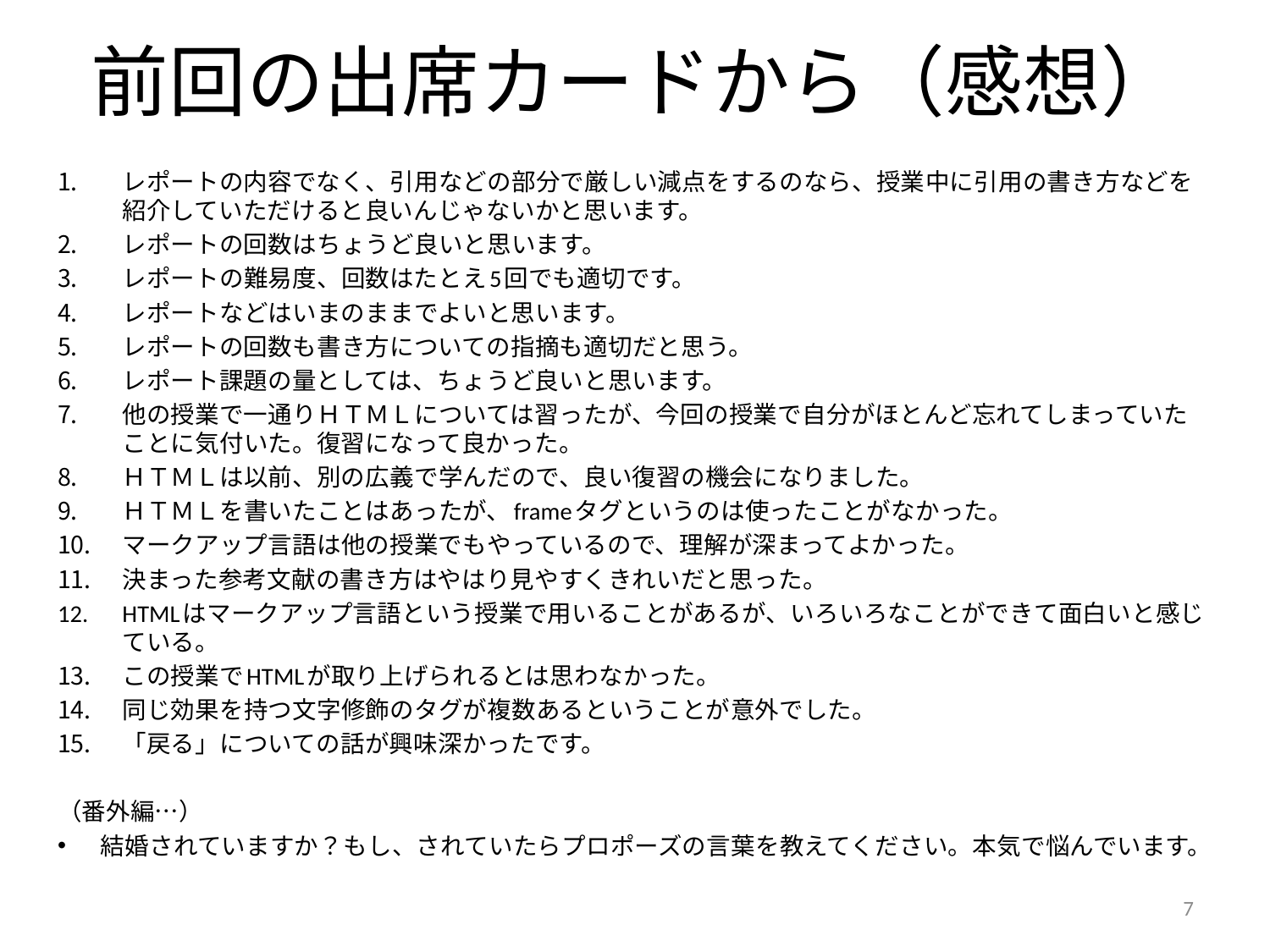

# 前回の出席カードから（感想）
レポートの内容でなく、引用などの部分で厳しい減点をするのなら、授業中に引用の書き方などを紹介していただけると良いんじゃないかと思います。
レポートの回数はちょうど良いと思います。
レポートの難易度、回数はたとえ5回でも適切です。
レポートなどはいまのままでよいと思います。
レポートの回数も書き方についての指摘も適切だと思う。
レポート課題の量としては、ちょうど良いと思います。
他の授業で一通りＨＴＭＬについては習ったが、今回の授業で自分がほとんど忘れてしまっていたことに気付いた。復習になって良かった。
ＨＴＭＬは以前、別の広義で学んだので、良い復習の機会になりました。
ＨＴＭＬを書いたことはあったが、frameタグというのは使ったことがなかった。
マークアップ言語は他の授業でもやっているので、理解が深まってよかった。
決まった参考文献の書き方はやはり見やすくきれいだと思った。
HTMLはマークアップ言語という授業で用いることがあるが、いろいろなことができて面白いと感じている。
この授業でHTMLが取り上げられるとは思わなかった。
同じ効果を持つ文字修飾のタグが複数あるということが意外でした。
「戻る」についての話が興味深かったです。

（番外編…）
結婚されていますか？もし、されていたらプロポーズの言葉を教えてください。本気で悩んでいます。

7